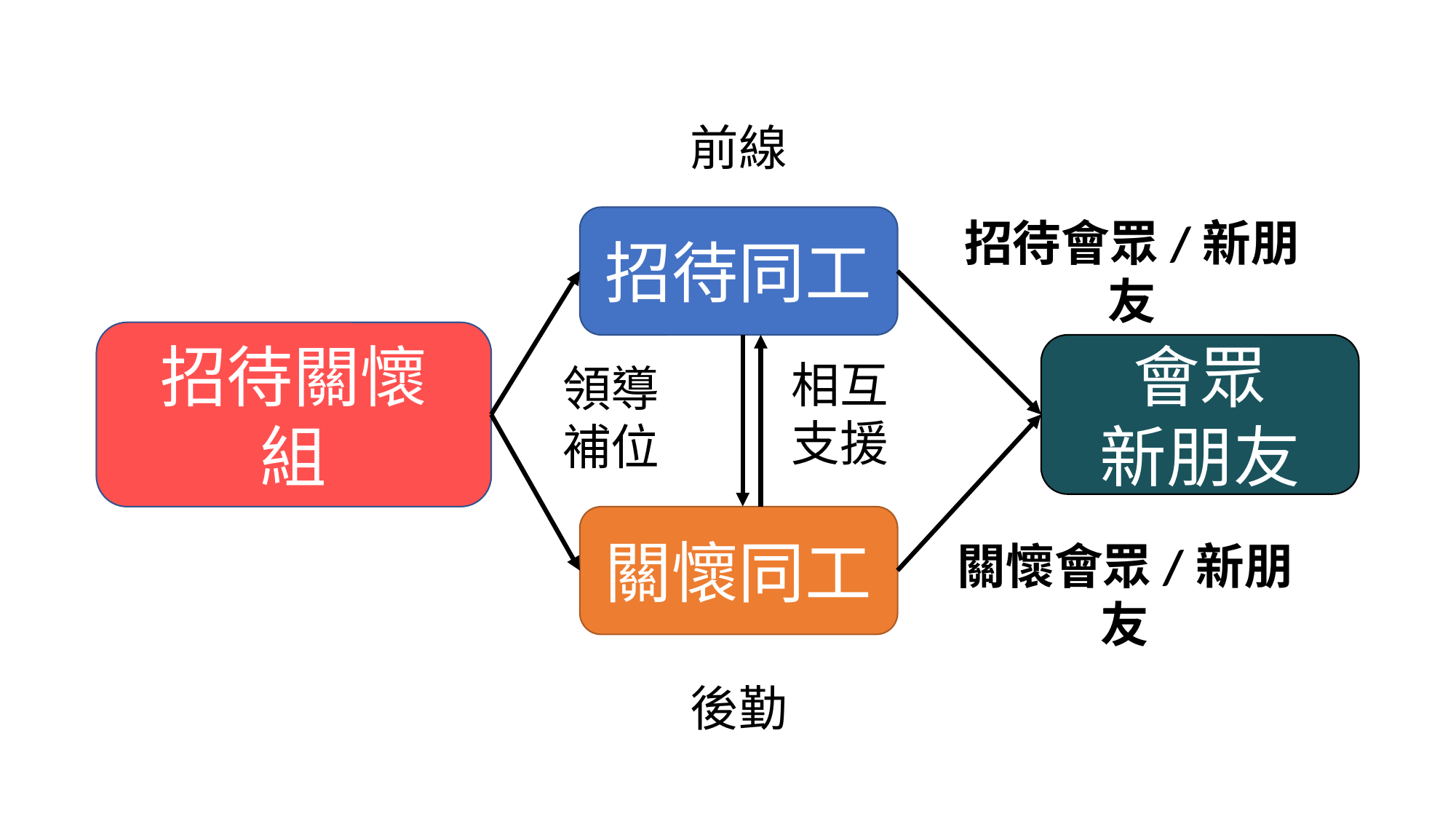

前線
招待同工
招待會眾/新朋友
招待關懷
組
會眾
新朋友
相互支援
領導補位
關懷同工
關懷會眾/新朋友
後勤